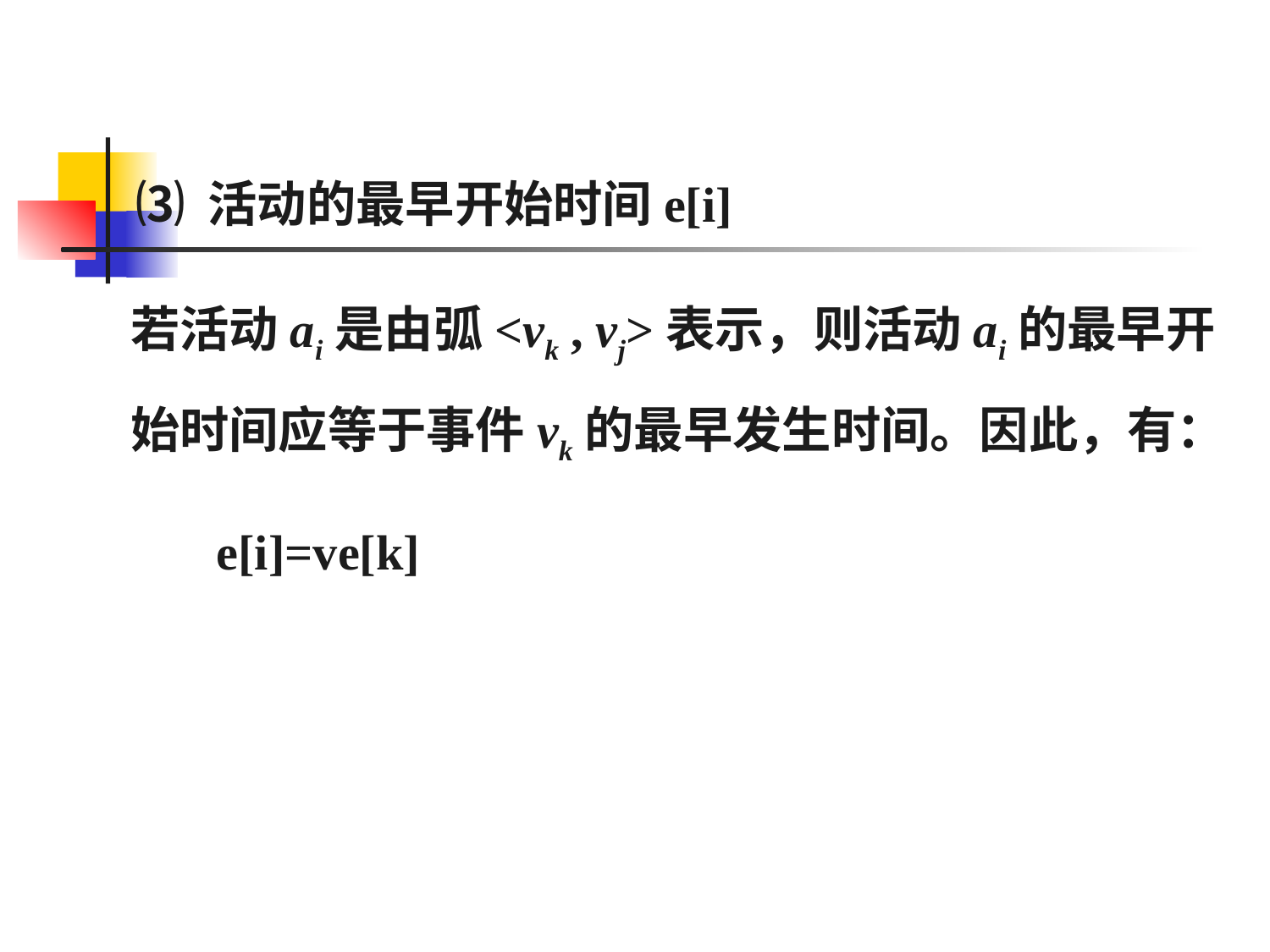

⑶ 活动的最早开始时间e[i]
若活动ai是由弧<vk , vj>表示，则活动ai的最早开始时间应等于事件vk的最早发生时间。因此，有：
       e[i]=ve[k]
151